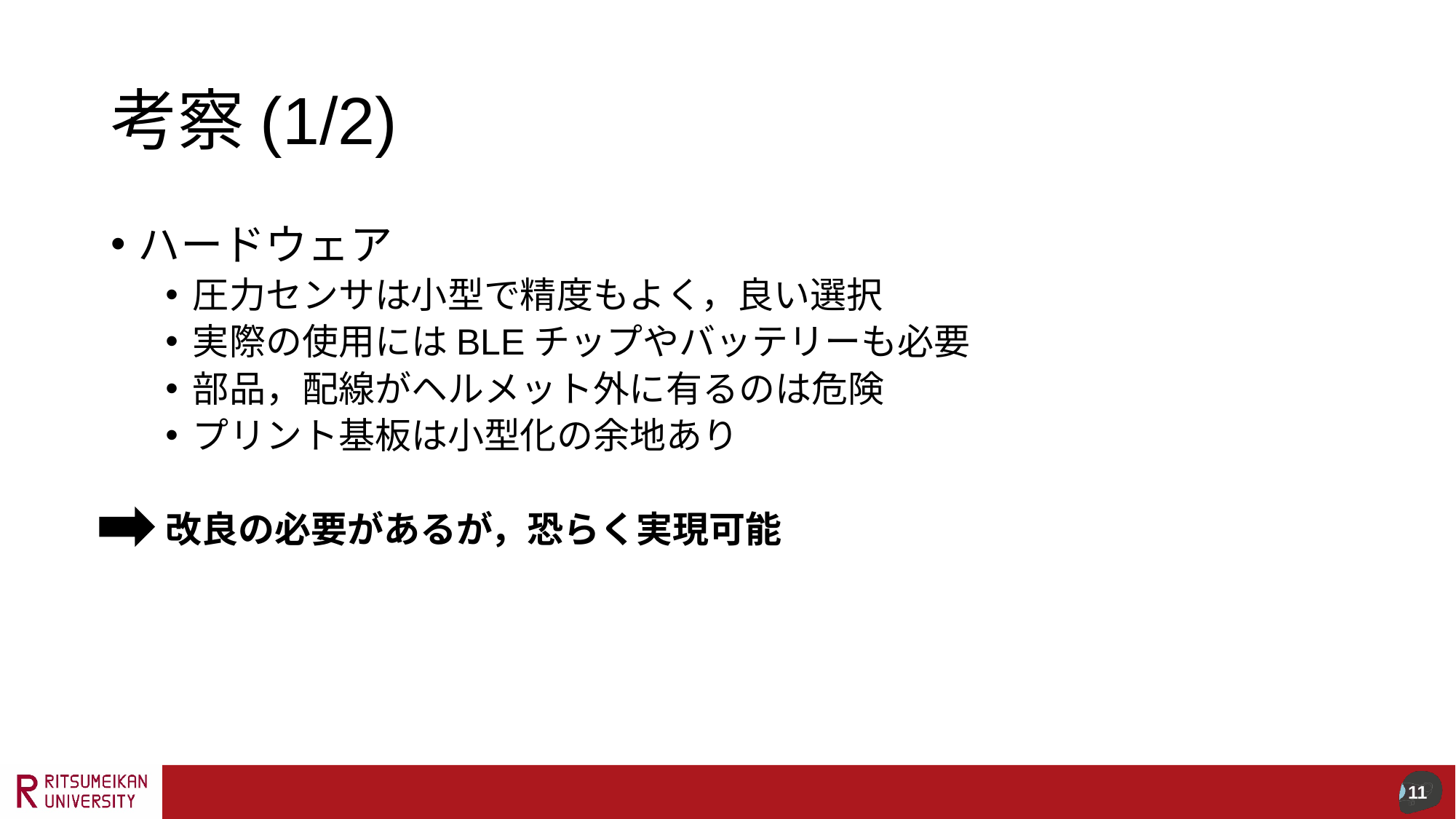

# 考察(1/2)
ハードウェア
圧力センサは小型で精度もよく，良い選択
実際の使用にはBLEチップやバッテリーも必要
部品，配線がヘルメット外に有るのは危険
プリント基板は小型化の余地あり

改良の必要があるが，恐らく実現可能

11